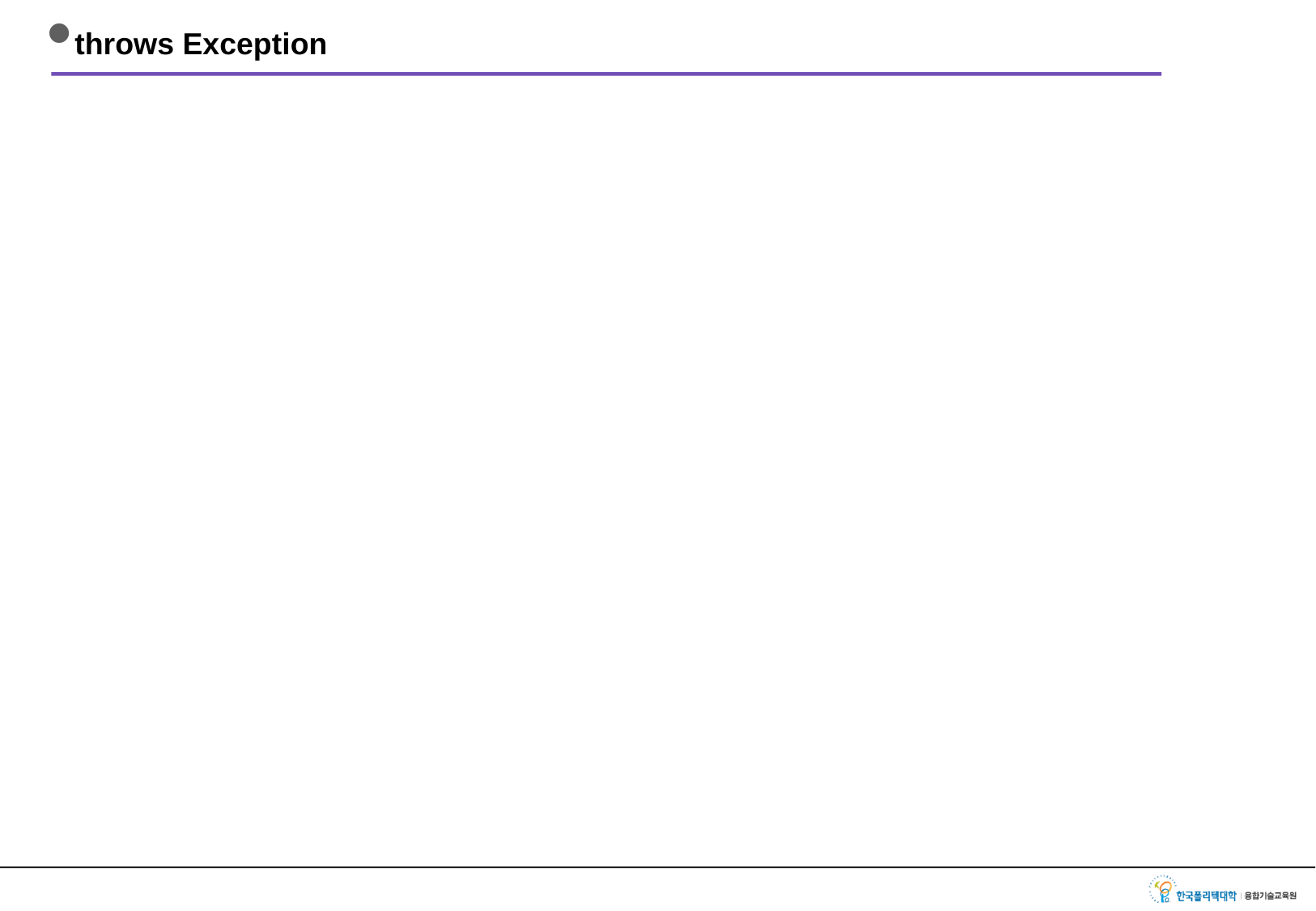

# throws Exception
예외를 현재 코드에서 직접 처리하지 않고, 코드가 호출된 곳으로 전달해 버리는 방식
다른 의미로 표현하자면 호출한 장소에 예외 객체를 전달하는 방식
일종의 리턴 타입처럼 설계하는 데 유용하게 사용될 수 있다.